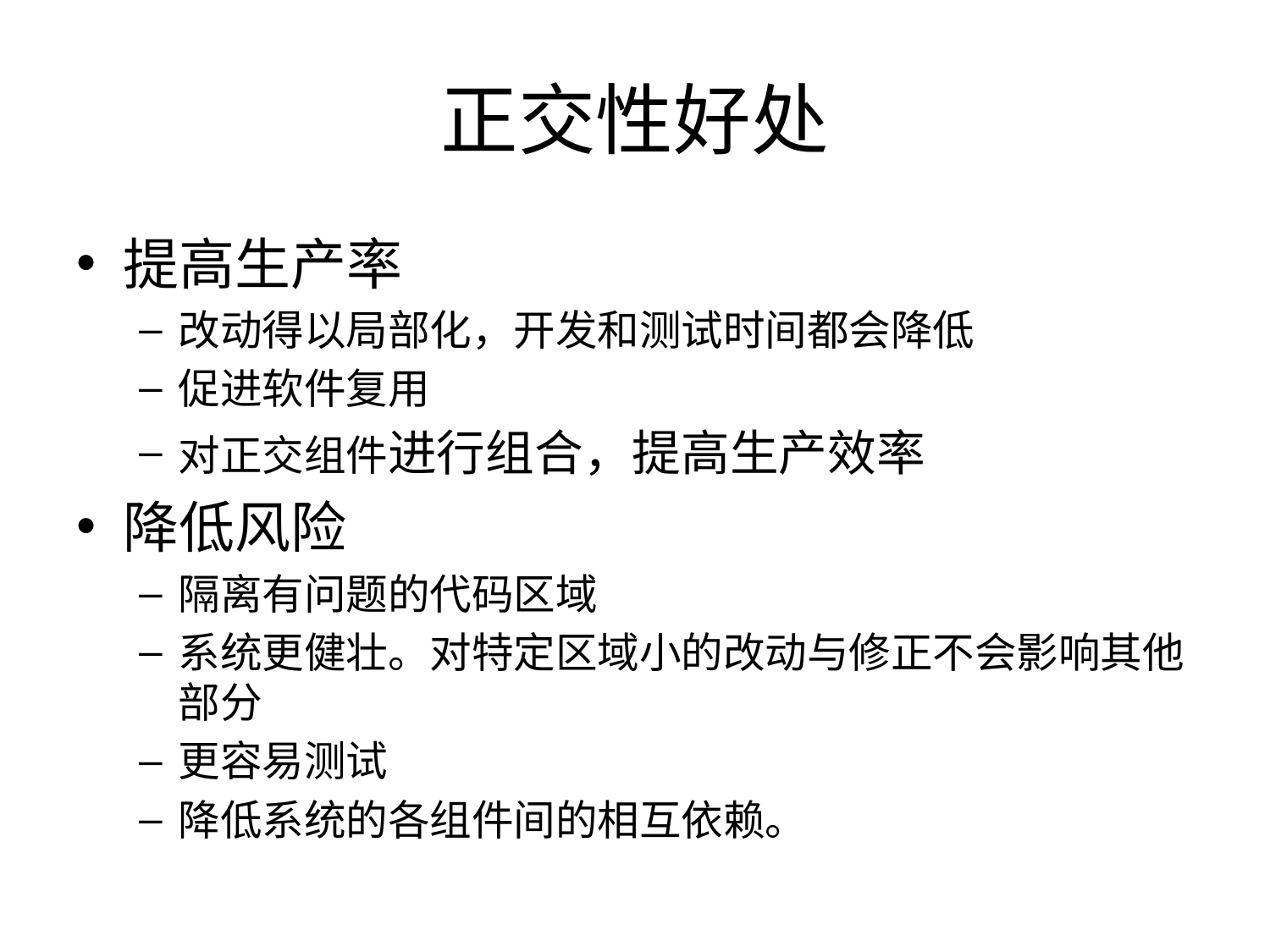

# 正交性好处
提高生产率
改动得以局部化，开发和测试时间都会降低
促进软件复用
对正交组件进行组合，提高生产效率
降低风险
隔离有问题的代码区域
系统更健壮。对特定区域小的改动与修正不会影响其他部分
更容易测试
降低系统的各组件间的相互依赖。